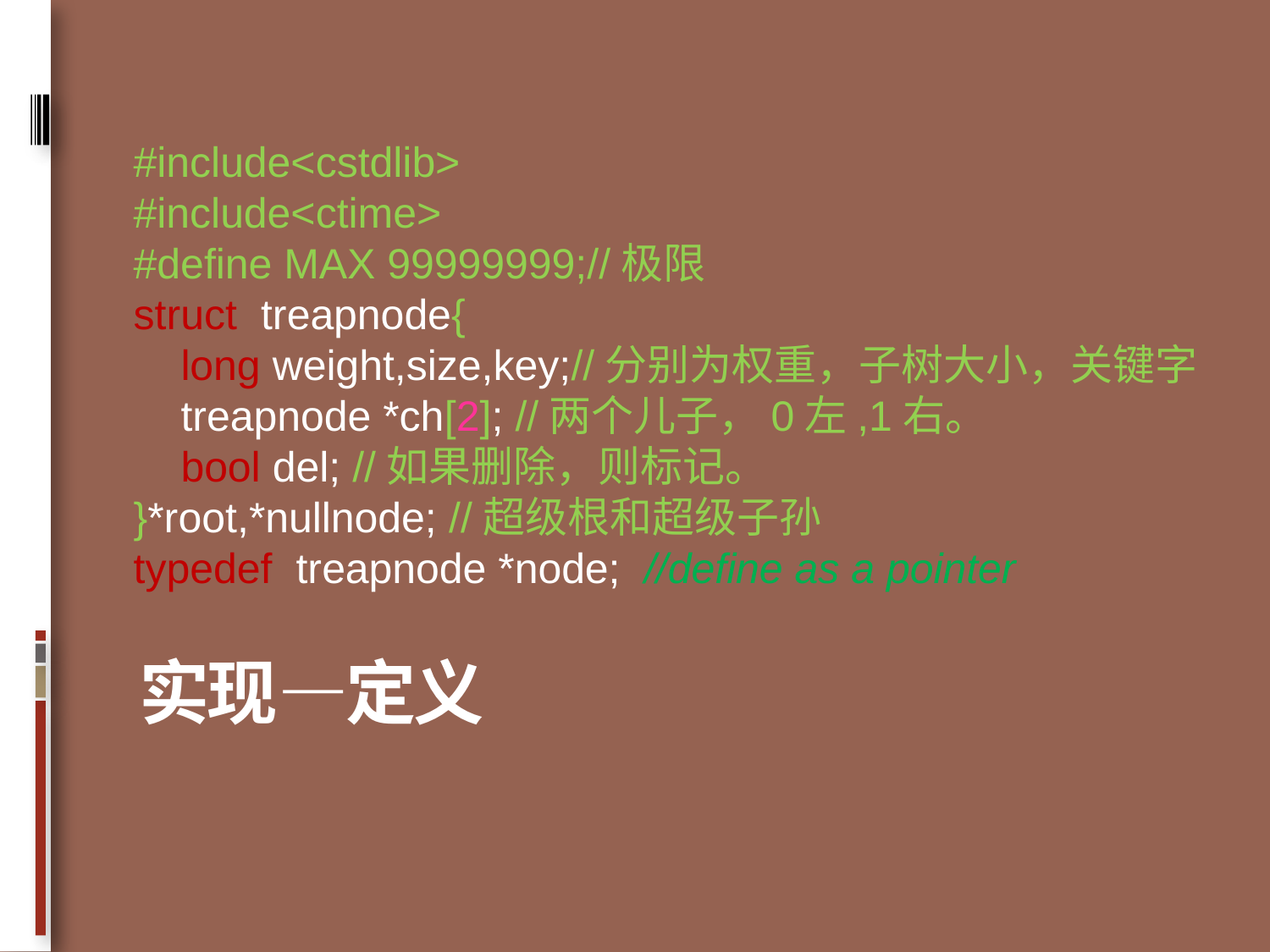

#include<cstdlib>
#include<ctime>
#define MAX 99999999;//极限
struct  treapnode{
    long weight,size,key;//分别为权重，子树大小，关键字
    treapnode *ch[2]; //两个儿子，0左,1右。
    bool del; //如果删除，则标记。
}*root,*nullnode; //超级根和超级子孙
typedef  treapnode *node;  //define as a pointer

# 实现—定义